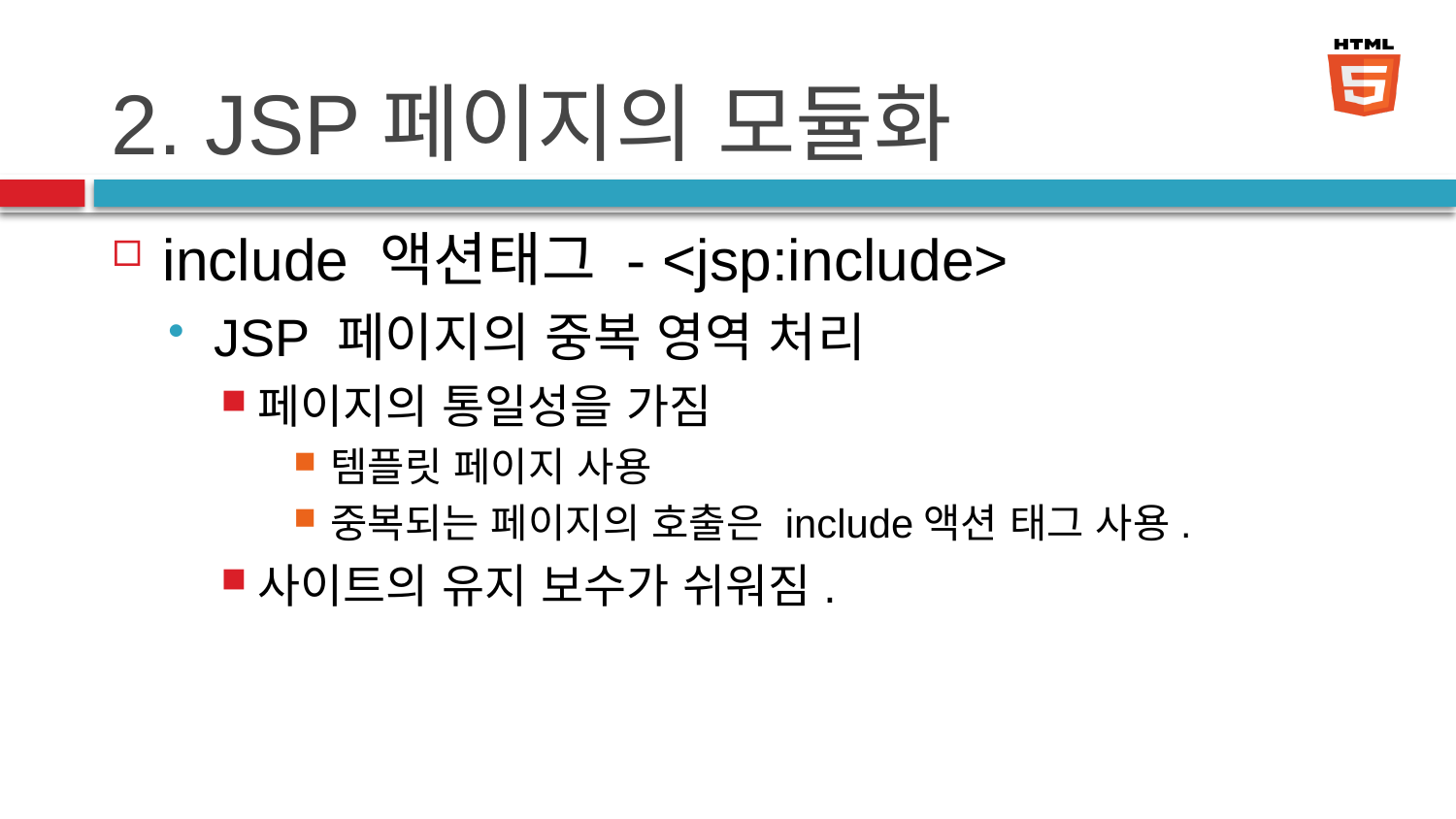

# 2. JSP페이지의 모듈화
include 액션태그 - <jsp:include>
JSP 페이지의 중복 영역 처리
페이지의 통일성을 가짐
템플릿 페이지 사용
중복되는 페이지의 호출은 include액션 태그 사용.
사이트의 유지 보수가 쉬워짐.